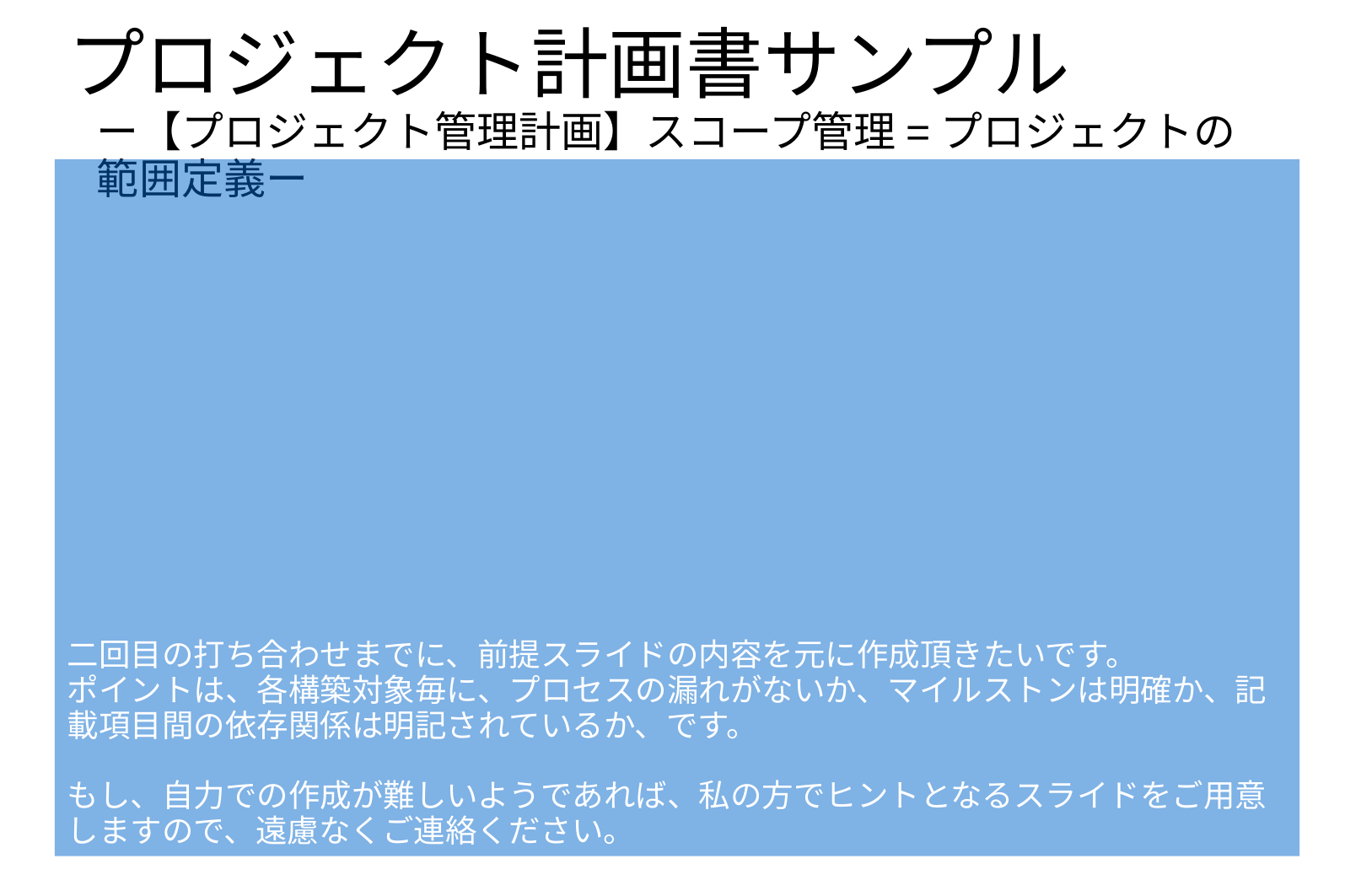

# プロジェクト計画書サンプル ー【プロジェクト管理計画】スコープ管理=プロジェクトの範囲定義ー
二回目の打ち合わせまでに、前提スライドの内容を元に作成頂きたいです。
ポイントは、各構築対象毎に、プロセスの漏れがないか、マイルストンは明確か、記載項目間の依存関係は明記されているか、です。

もし、自力での作成が難しいようであれば、私の方でヒントとなるスライドをご用意しますので、遠慮なくご連絡ください。